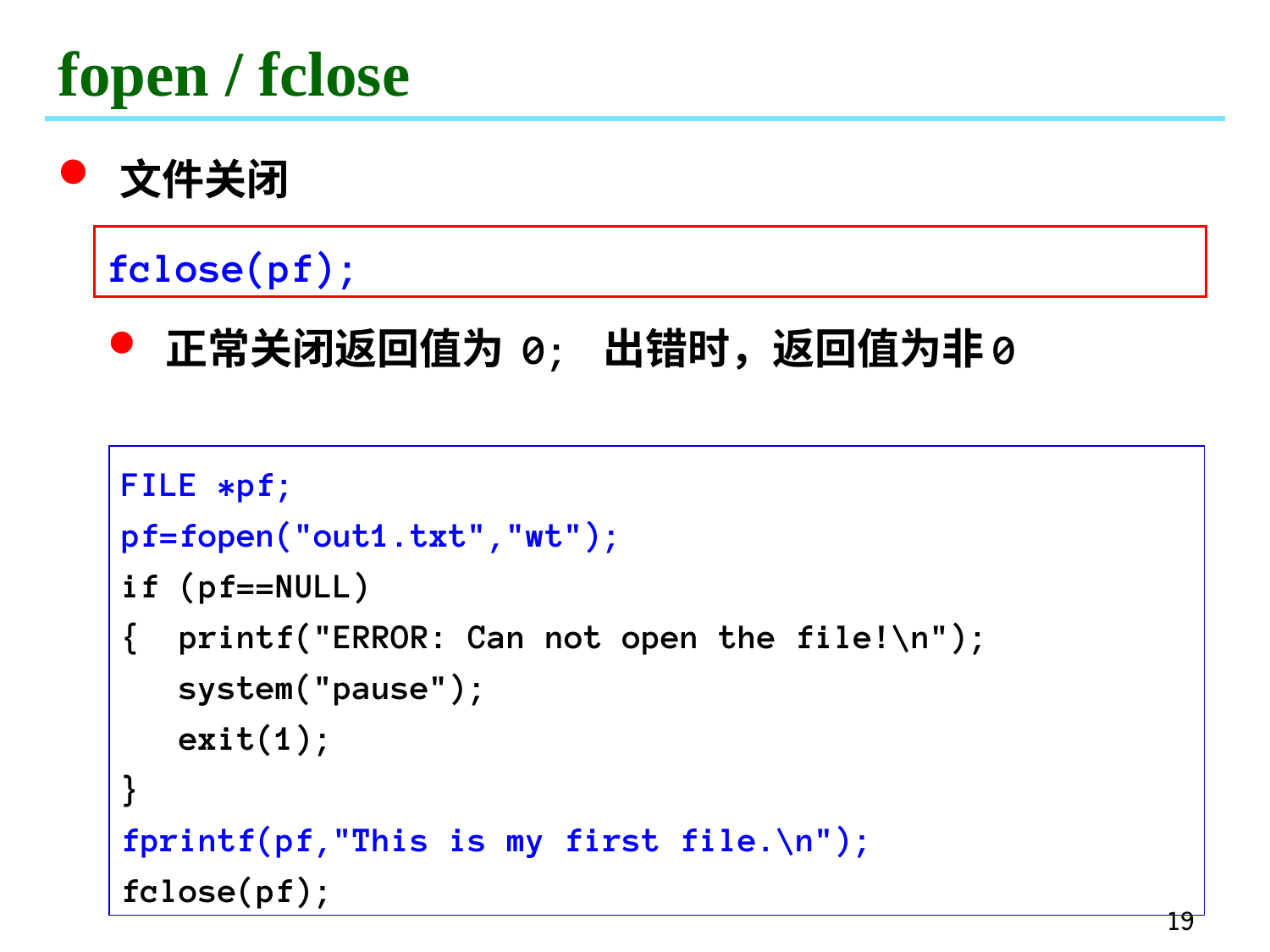

# fopen / fclose
 文件关闭
fclose(pf);
 正常关闭返回值为 0; 出错时，返回值为非0
FILE *pf;
pf=fopen("out1.txt","wt");
if (pf==NULL)
{  printf("ERROR: Can not open the file!\n");
   system("pause");
   exit(1);
}
fprintf(pf,"This is my first file.\n");
fclose(pf);
19